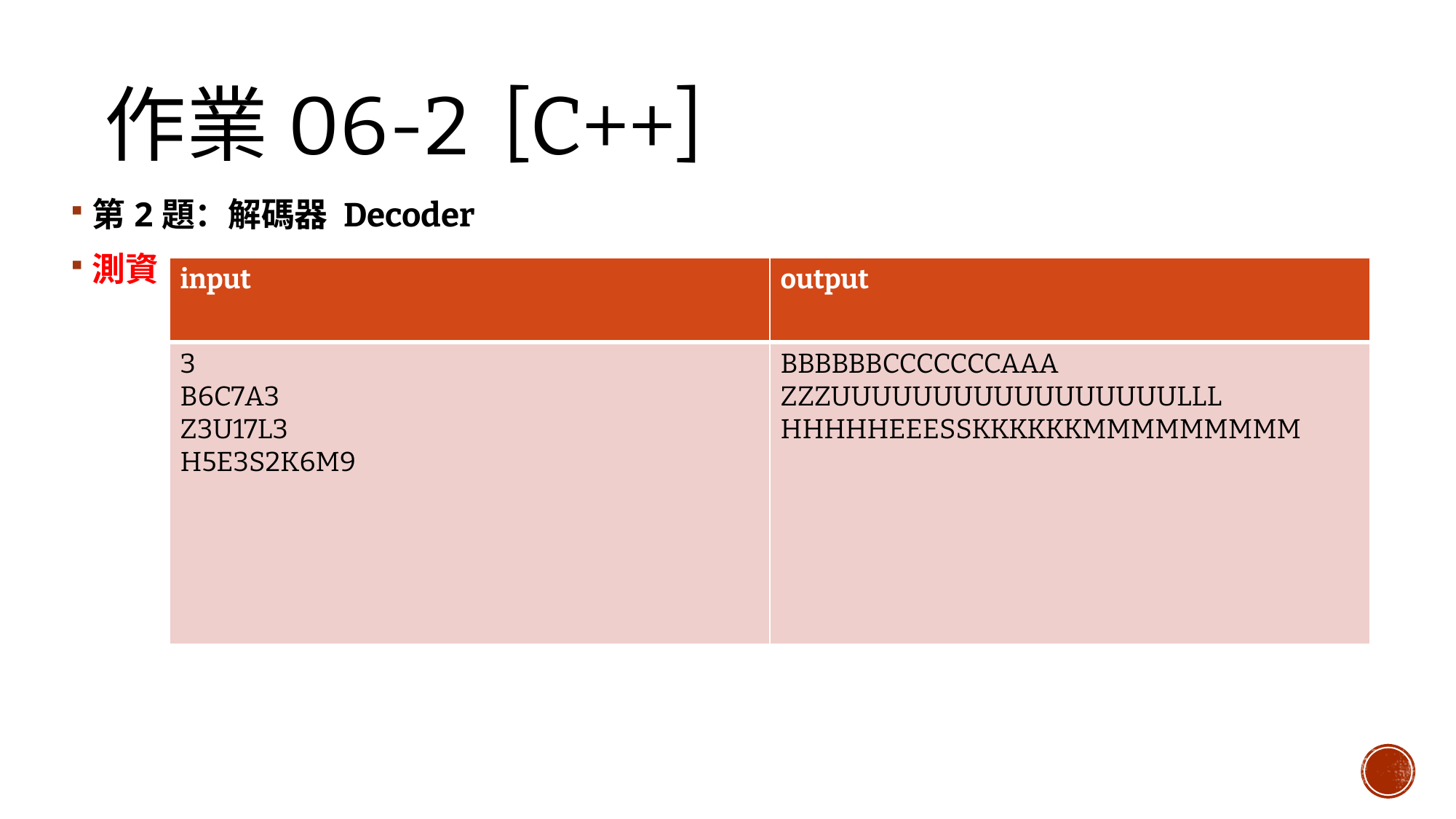

# 作業06-2  [c++]
第2題：解碼器 Decoder
測資
| input | output |
| --- | --- |
| 3 B6C7A3 Z3U17L3 H5E3S2K6M9 | BBBBBBCCCCCCCAAA ZZZUUUUUUUUUUUUUUUUULLL HHHHHEEESSKKKKKKMMMMMMMMM |